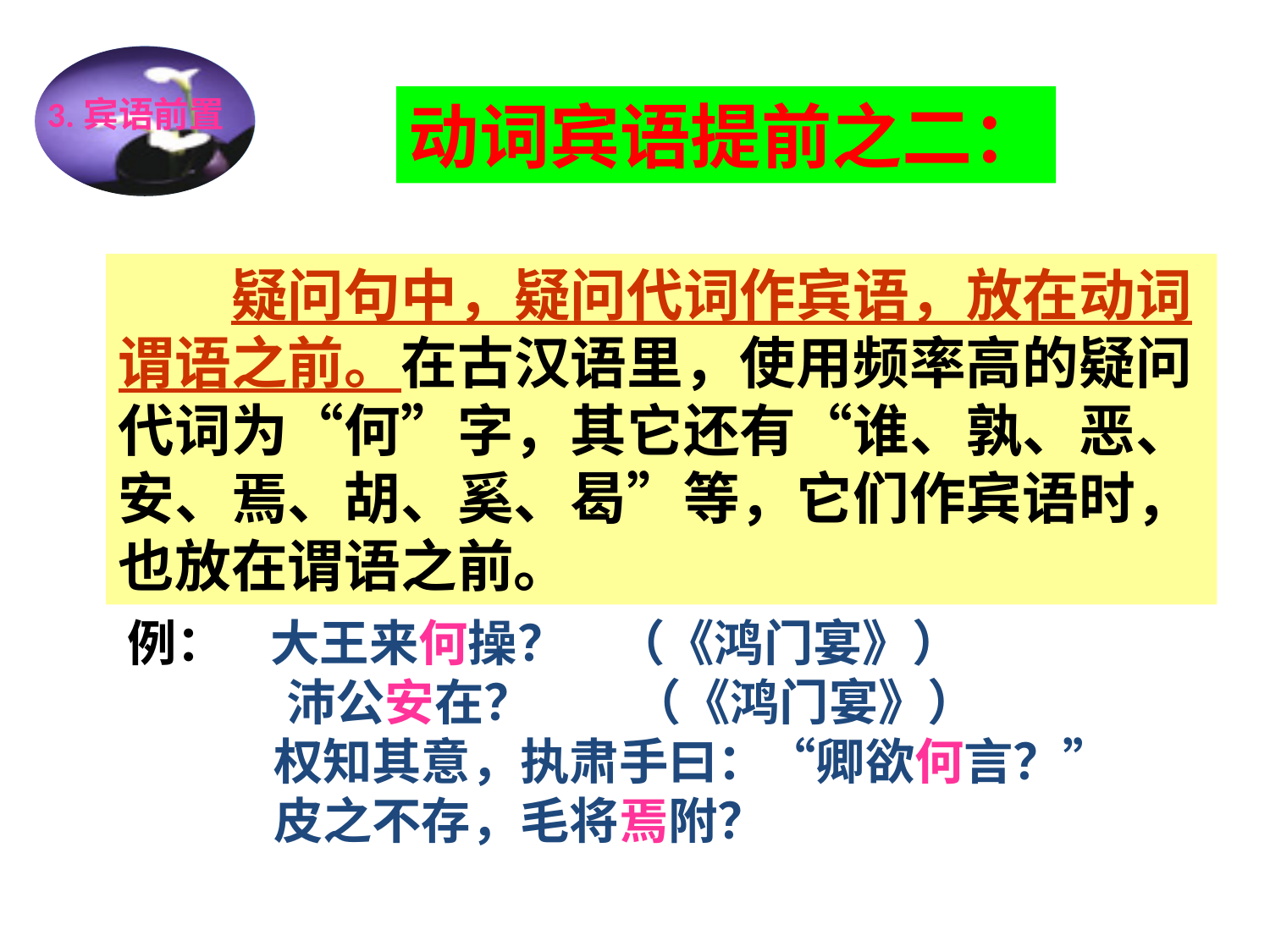

3.宾语前置
动词宾语提前之二：
　　疑问句中，疑问代词作宾语，放在动词谓语之前。在古汉语里，使用频率高的疑问代词为“何”字，其它还有“谁、孰、恶、安、焉、胡、奚、曷”等，它们作宾语时，也放在谓语之前。
例：    大王来何操？　（《鸿门宴》）
　　　 沛公安在？　　（《鸿门宴》）
            权知其意，执肃手曰：“卿欲何言？”
            皮之不存，毛将焉附？